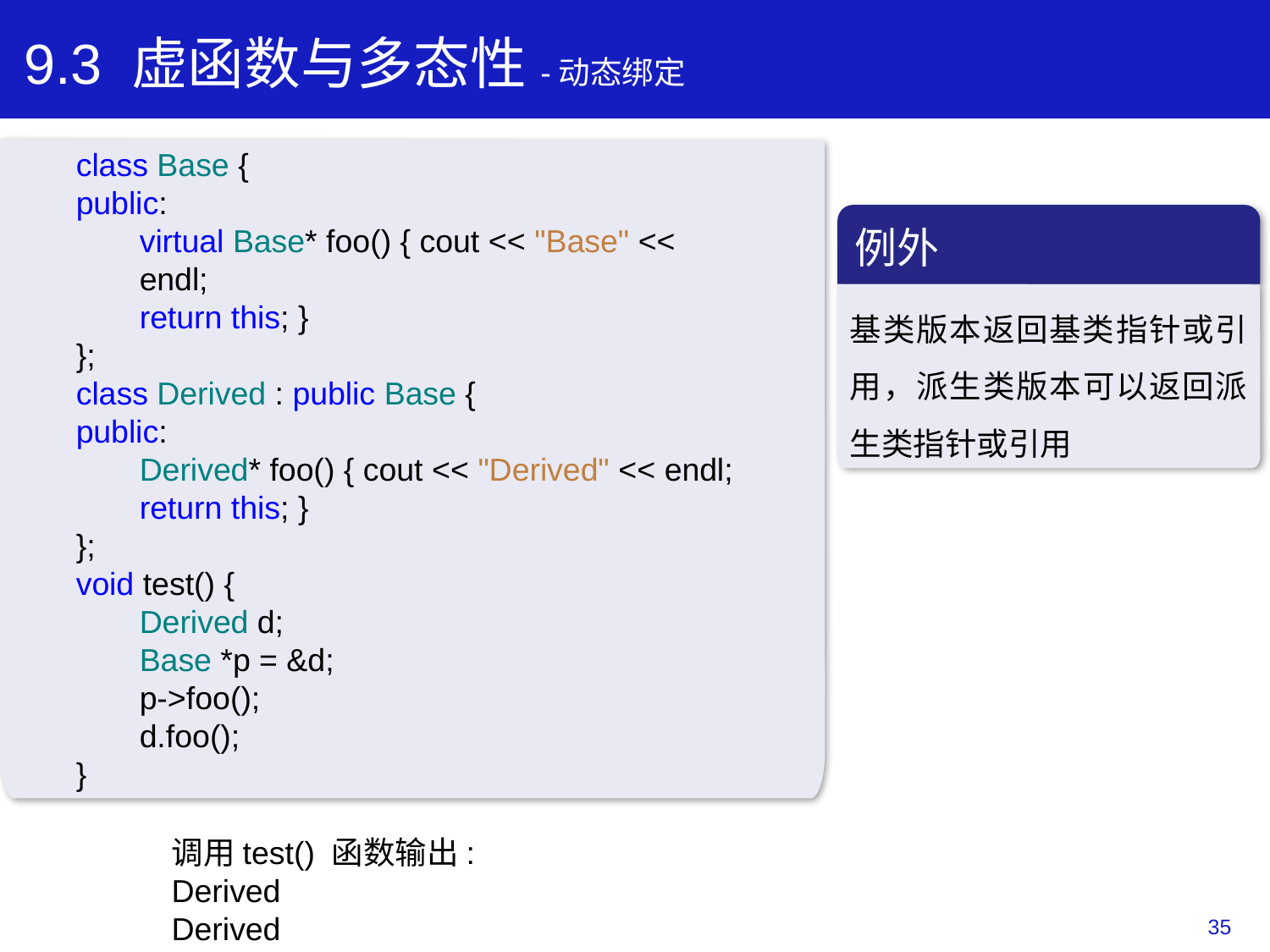

9.3 虚函数与多态性-动态绑定
class Base {
public:
virtual Base* foo() { cout << "Base" << 	endl;
return this; }
};
class Derived : public Base {
public:
Derived* foo() { cout << "Derived" << endl;
return this; }
};
void test() {
Derived d;
Base *p = &d;
p->foo();
d.foo();
}
例外
基类版本返回基类指针或引用，派生类版本可以返回派生类指针或引用
调用test() 函数输出:
Derived
Derived
35